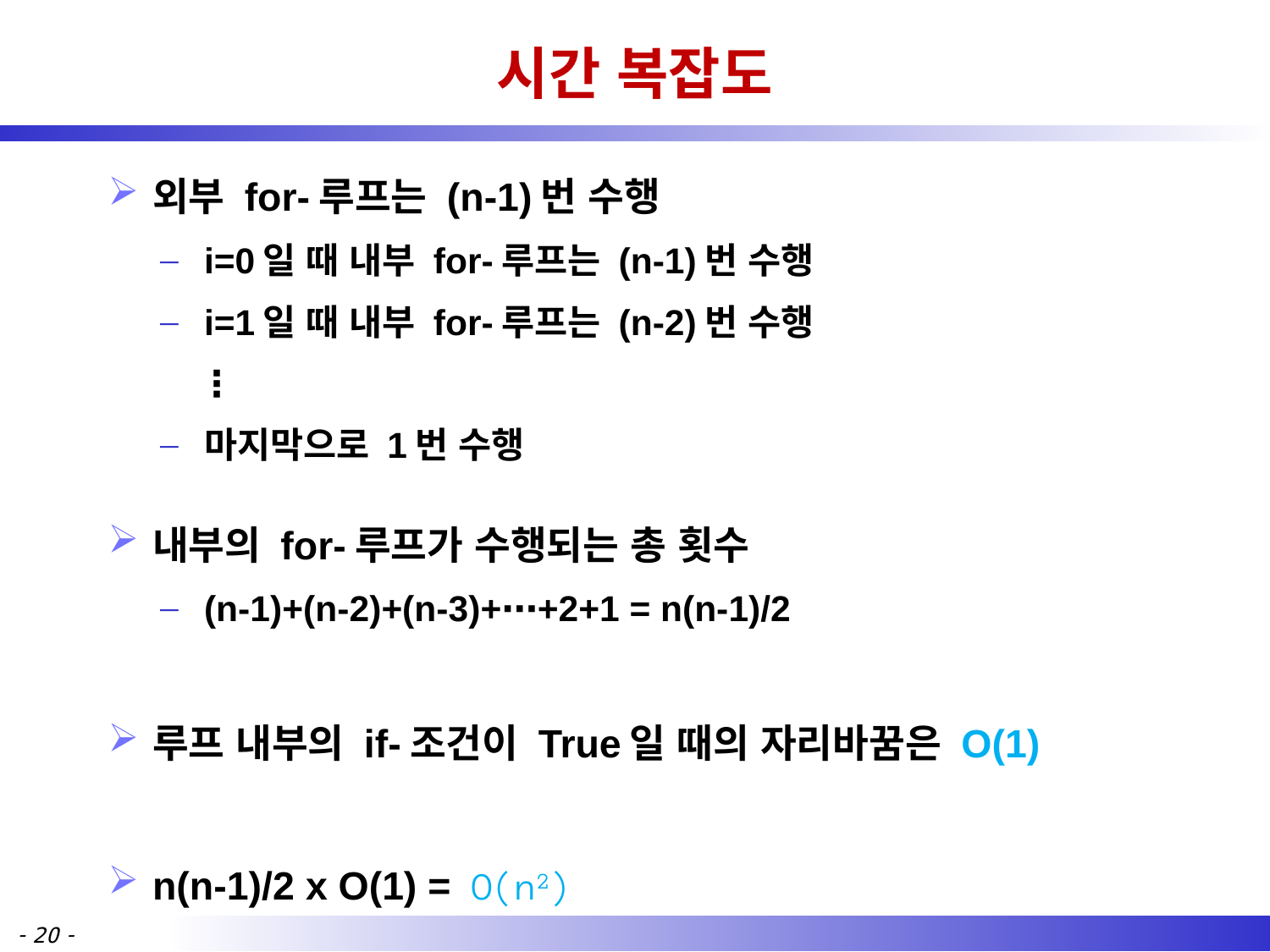

# 시간 복잡도
외부 for-루프는 (n-1)번 수행
i=0일 때 내부 for-루프는 (n-1)번 수행
i=1일 때 내부 for-루프는 (n-2)번 수행
   ⋮
마지막으로 1번 수행

내부의 for-루프가 수행되는 총 횟수
(n-1)+(n-2)+(n-3)+⋯+2+1 = n(n-1)/2

루프 내부의 if-조건이 True일 때의 자리바꿈은 O(1)

n(n-1)/2 x O(1) = O(n2)
- 20 -